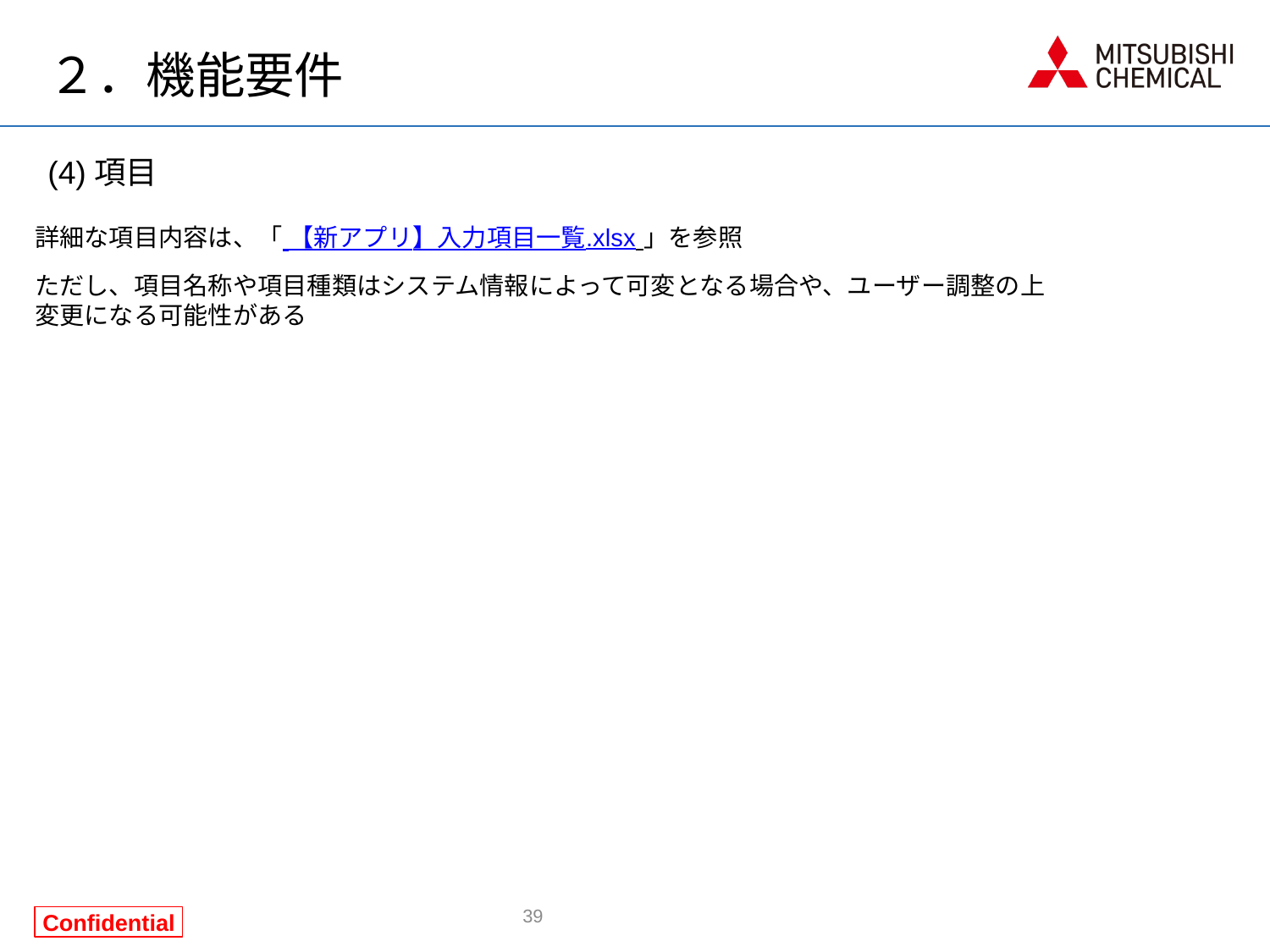

# ２．機能要件
(4)項目
詳細な項目内容は、「 【新アプリ】入力項目一覧.xlsx 」を参照
ただし、項目名称や項目種類はシステム情報によって可変となる場合や、ユーザー調整の上
変更になる可能性がある
39